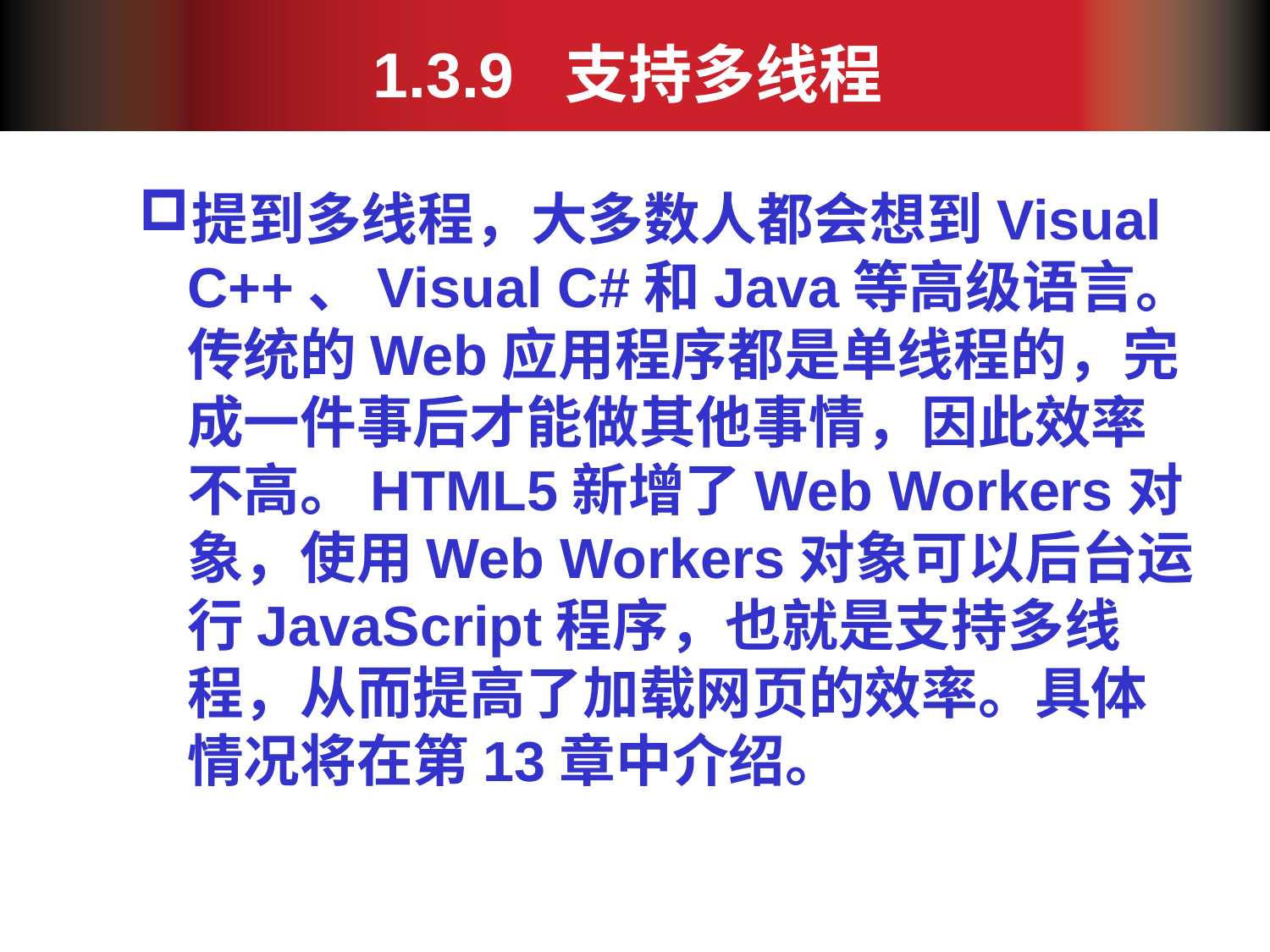

# 1.3.9  支持多线程
提到多线程，大多数人都会想到Visual C++、Visual C#和Java等高级语言。传统的Web应用程序都是单线程的，完成一件事后才能做其他事情，因此效率不高。HTML5新增了Web Workers对象，使用Web Workers对象可以后台运行JavaScript程序，也就是支持多线程，从而提高了加载网页的效率。具体情况将在第13章中介绍。